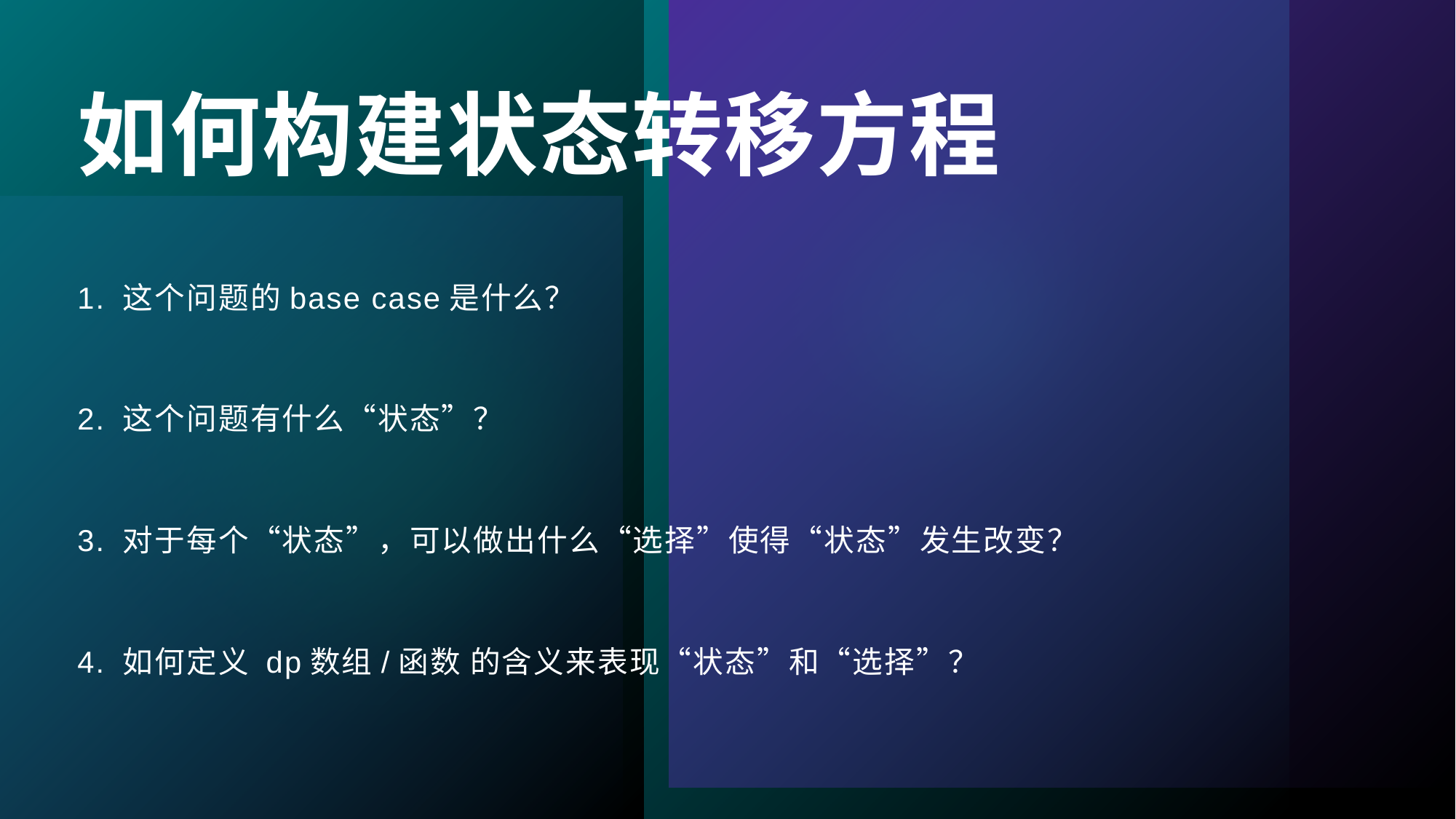

# 如何构建状态转移方程
1. 这个问题的base case是什么？

2. 这个问题有什么“状态”？

3. 对于每个“状态”，可以做出什么“选择”使得“状态”发生改变？

4. 如何定义 dp数组/函数 的含义来表现“状态”和“选择”？